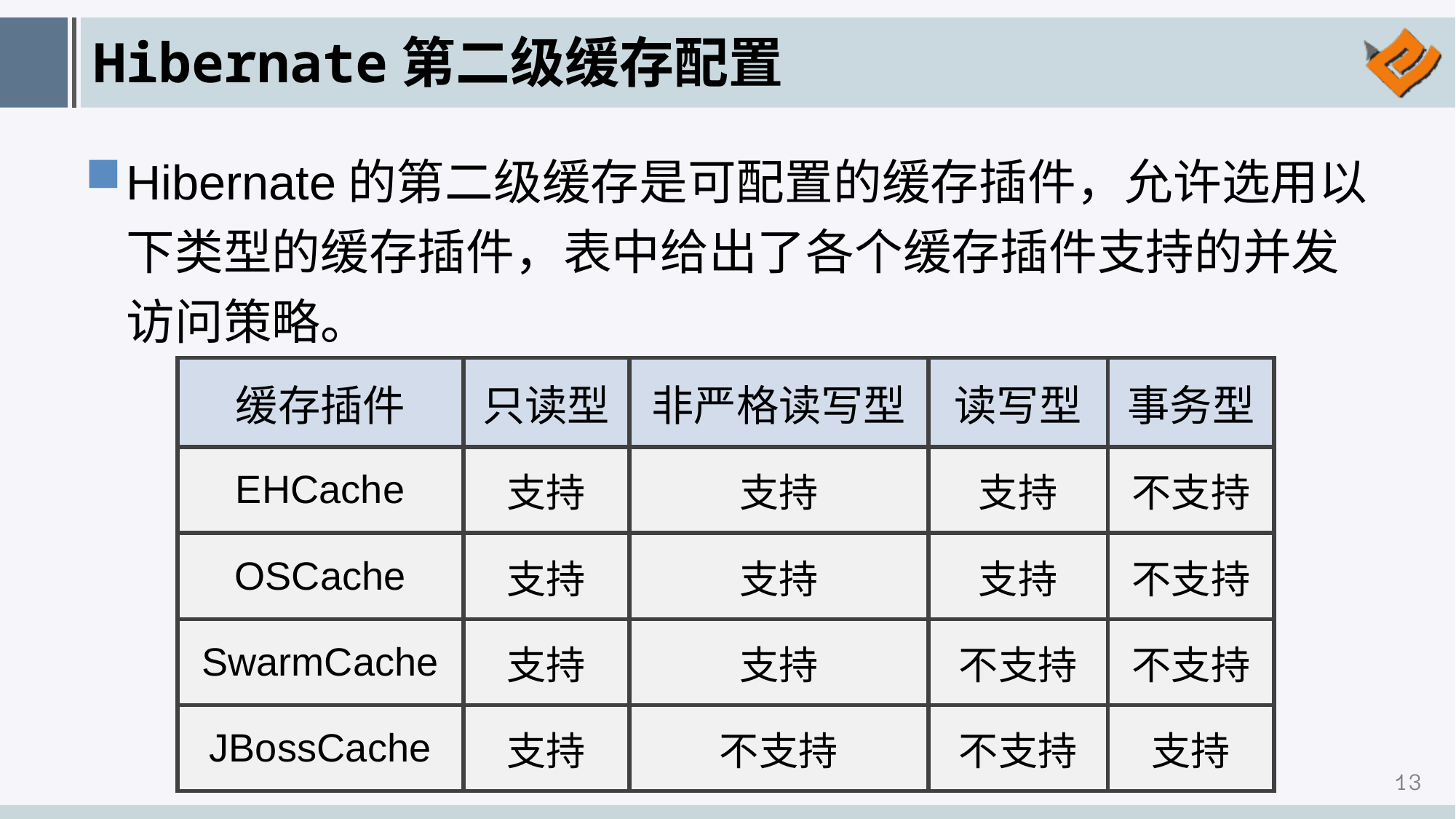

# Hibernate第二级缓存配置
Hibernate的第二级缓存是可配置的缓存插件，允许选用以下类型的缓存插件，表中给出了各个缓存插件支持的并发访问策略。
| 缓存插件 | 只读型 | 非严格读写型 | 读写型 | 事务型 |
| --- | --- | --- | --- | --- |
| EHCache | 支持 | 支持 | 支持 | 不支持 |
| OSCache | 支持 | 支持 | 支持 | 不支持 |
| SwarmCache | 支持 | 支持 | 不支持 | 不支持 |
| JBossCache | 支持 | 不支持 | 不支持 | 支持 |